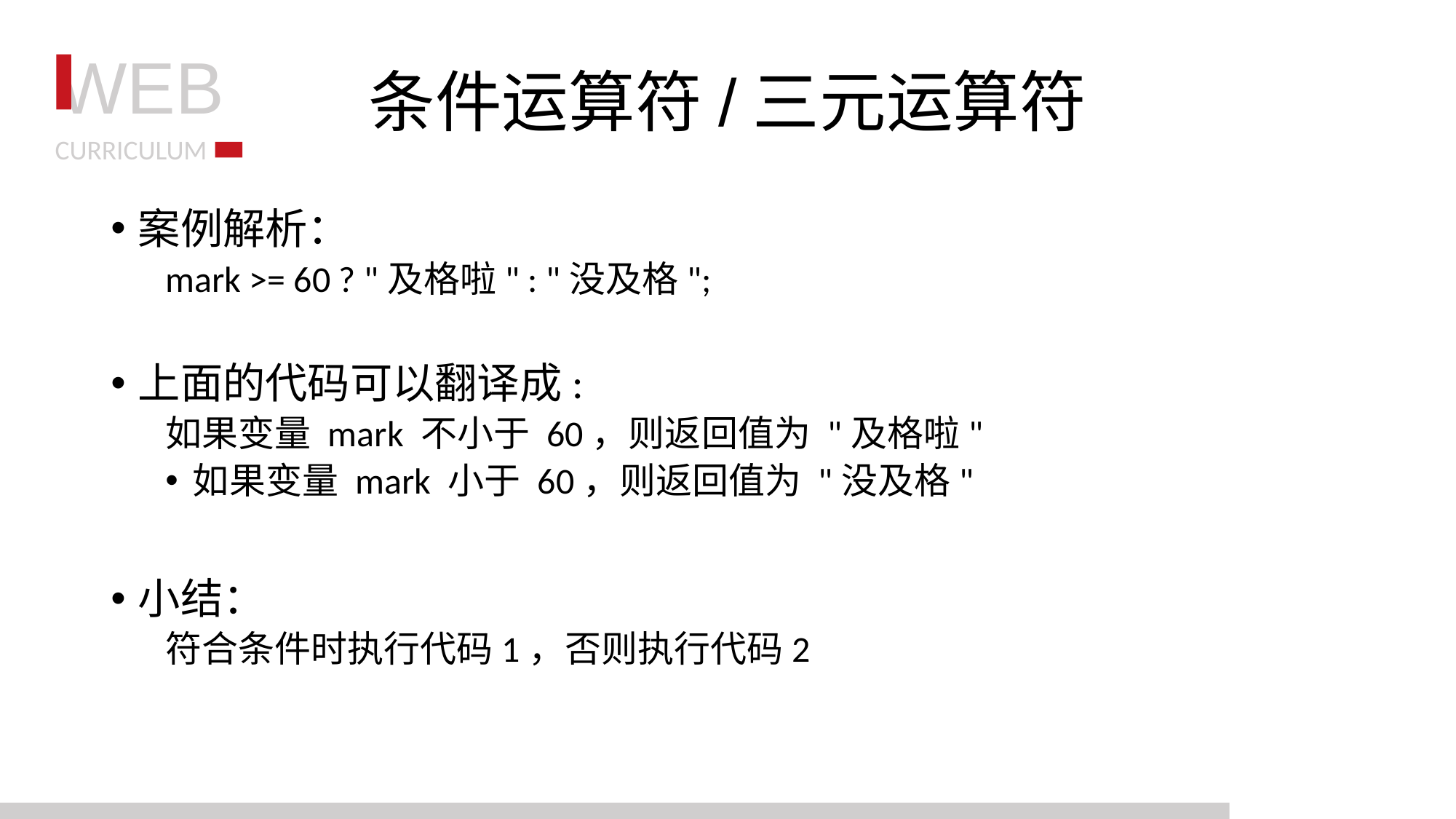

# 条件运算符/三元运算符
案例解析：
mark >= 60 ? "及格啦" : "没及格";

上面的代码可以翻译成:
如果变量 mark 不小于 60，则返回值为 "及格啦"
如果变量 mark 小于 60，则返回值为 "没及格"

小结：
符合条件时执行代码1，否则执行代码2